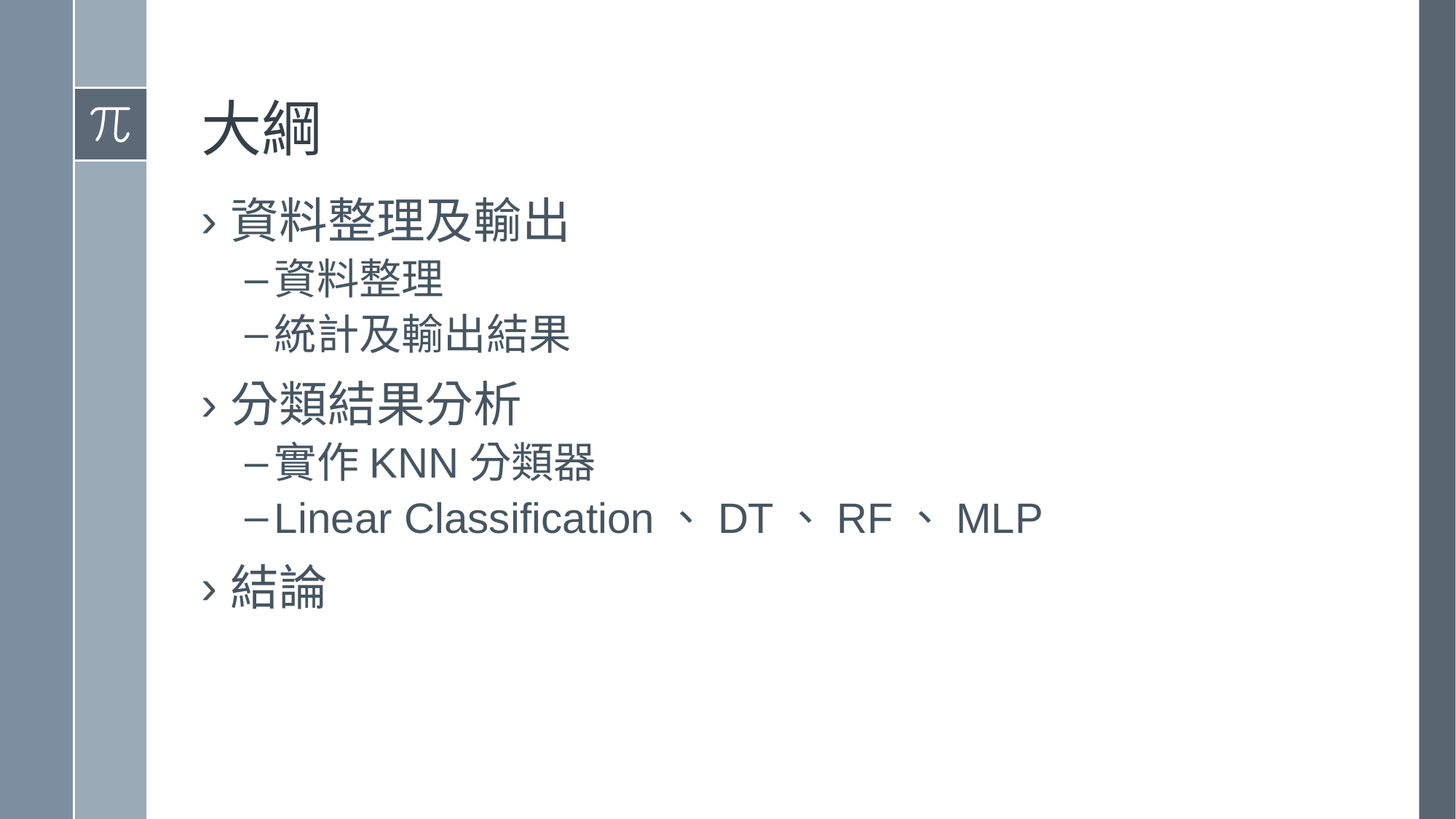

# 大綱
資料整理及輸出
資料整理
統計及輸出結果
分類結果分析
實作KNN分類器
Linear Classification、DT、RF、MLP
結論